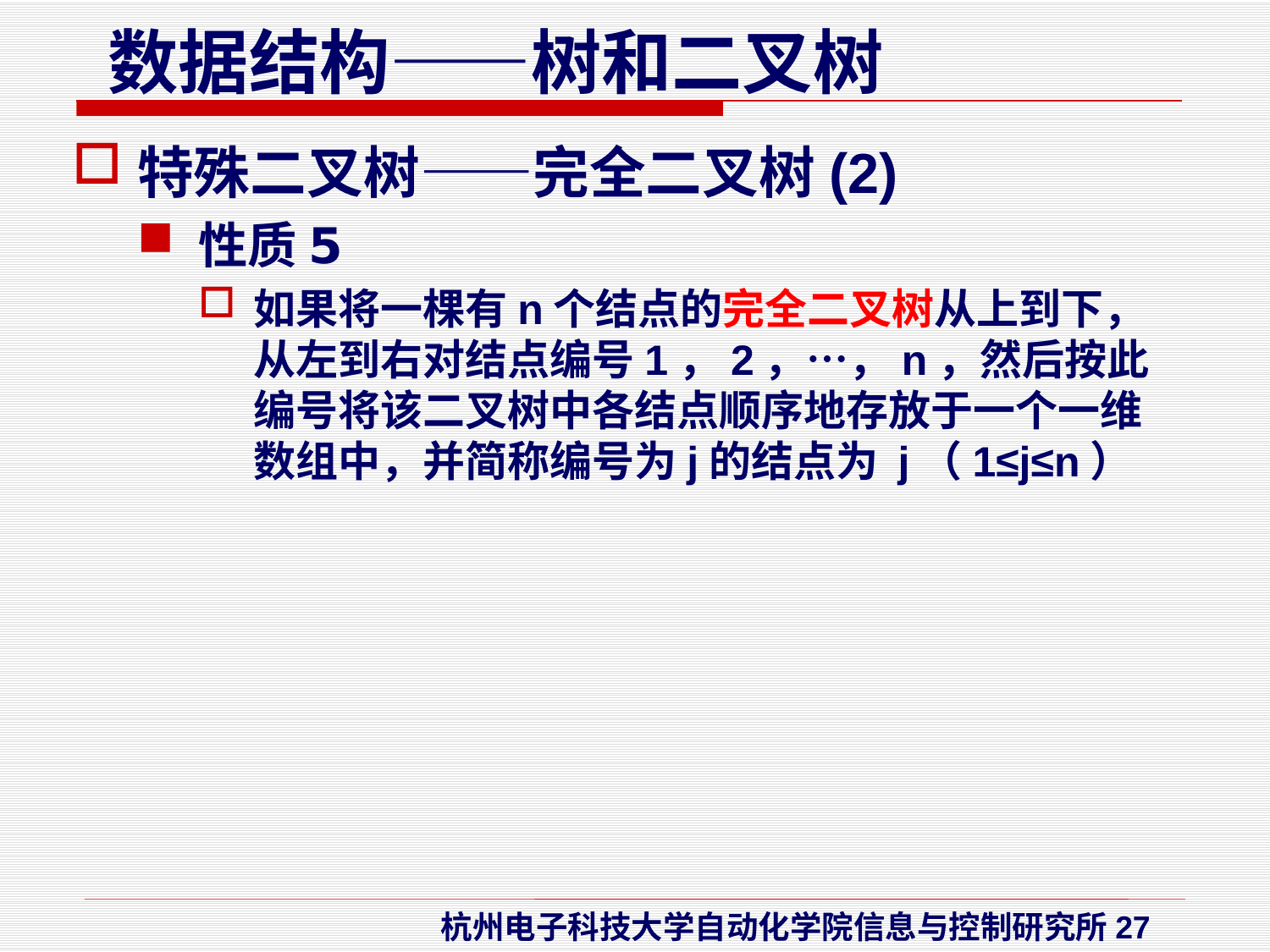

特殊二叉树——完全二叉树(2)
性质5
如果将一棵有n个结点的完全二叉树从上到下，从左到右对结点编号1，2，…，n，然后按此编号将该二叉树中各结点顺序地存放于一个一维数组中，并简称编号为j的结点为 j（1≤j≤n）